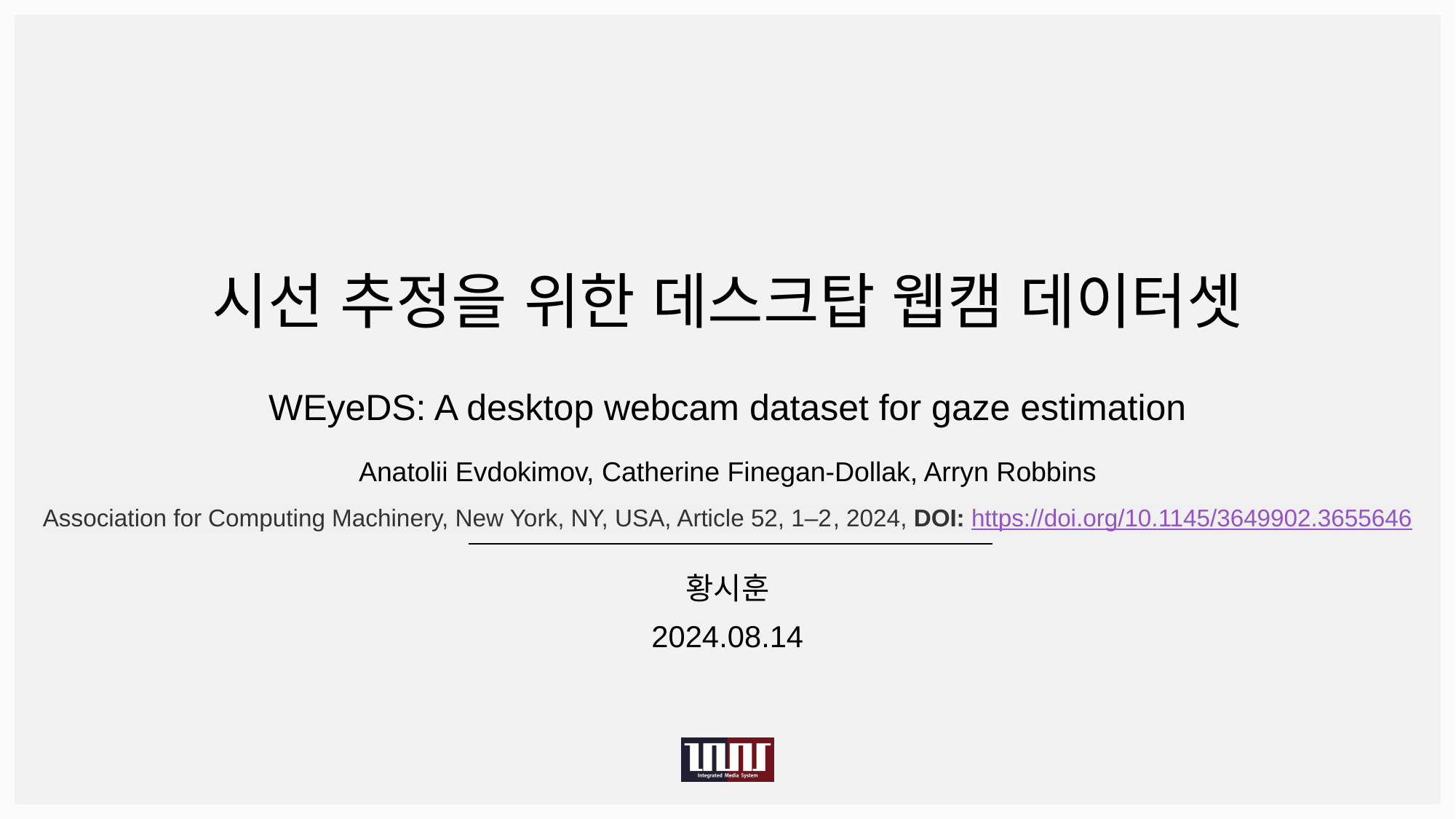

# 시선 추정을 위한 데스크탑 웹캠 데이터셋
WEyeDS: A desktop webcam dataset for gaze estimation
Anatolii Evdokimov, Catherine Finegan-Dollak, Arryn Robbins
Association for Computing Machinery, New York, NY, USA, Article 52, 1–2, 2024, DOI: https://doi.org/10.1145/3649902.3655646
황시훈
2024.08.14